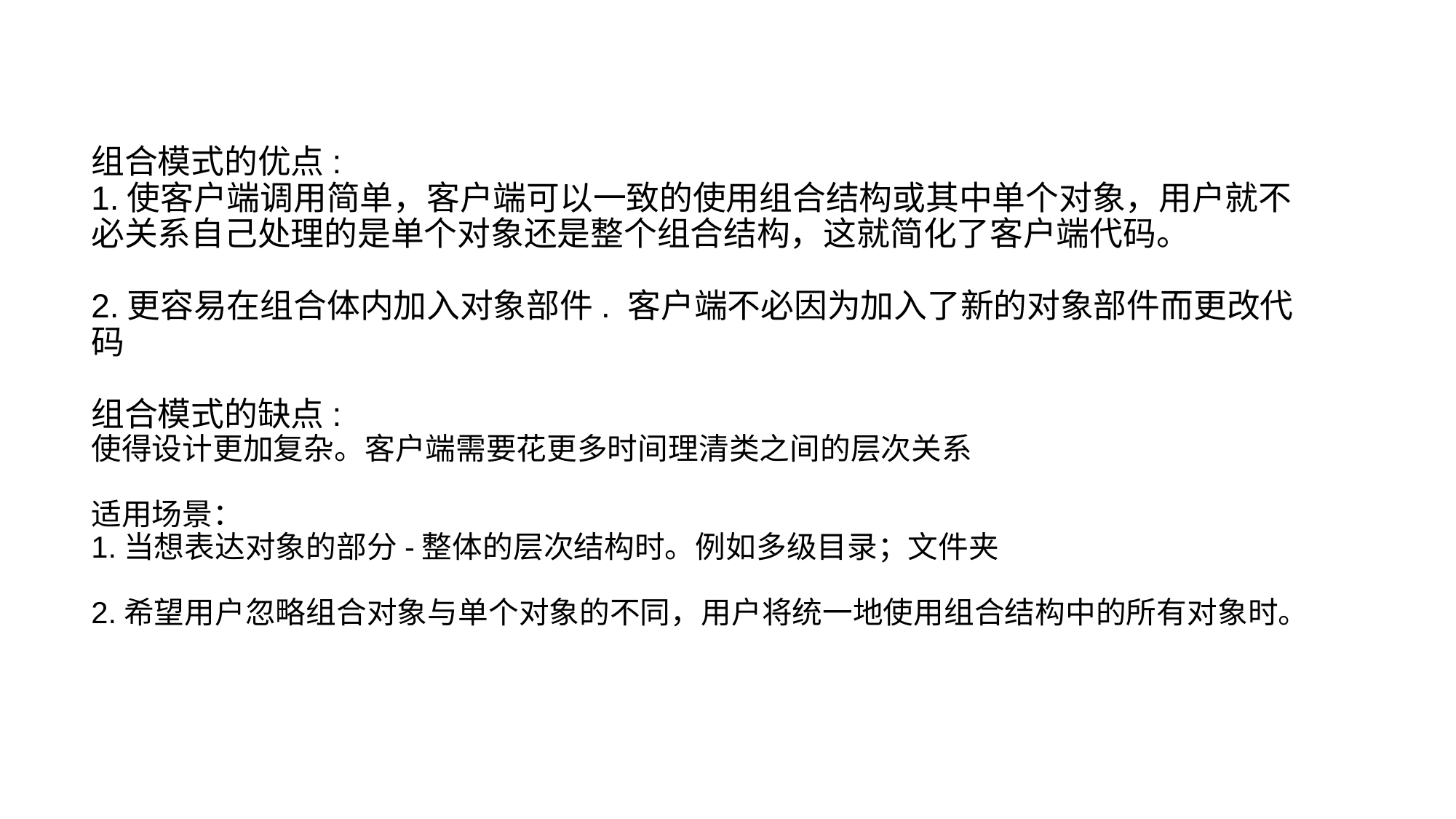

# 组合模式的优点: 1.使客户端调用简单，客户端可以一致的使用组合结构或其中单个对象，用户就不必关系自己处理的是单个对象还是整个组合结构，这就简化了客户端代码。 2.更容易在组合体内加入对象部件. 客户端不必因为加入了新的对象部件而更改代码 组合模式的缺点: 使得设计更加复杂。客户端需要花更多时间理清类之间的层次关系 适用场景： 1.当想表达对象的部分-整体的层次结构时。例如多级目录；文件夹 2.希望用户忽略组合对象与单个对象的不同，用户将统一地使用组合结构中的所有对象时。